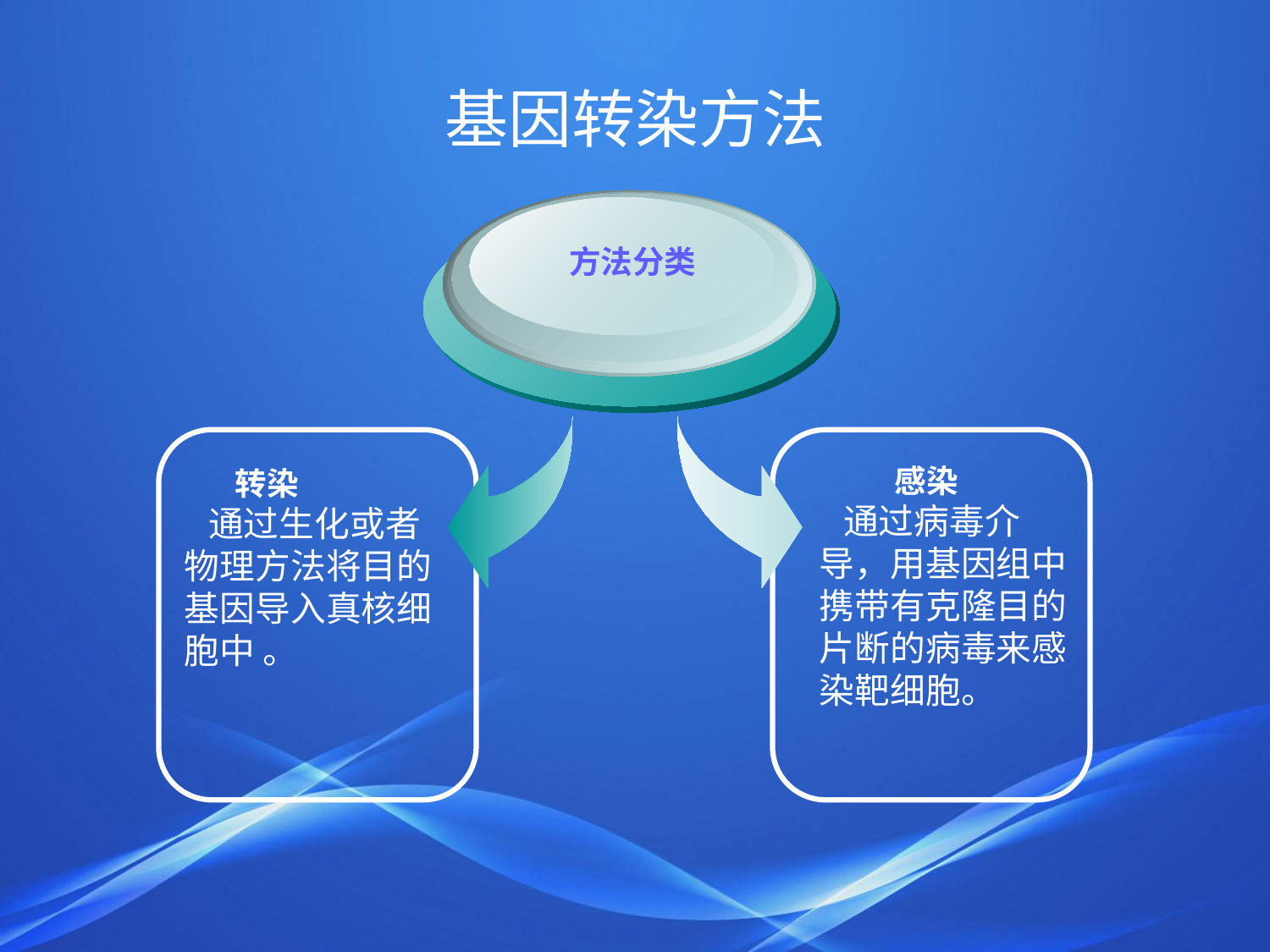

# 基因转染方法

方法分类

            感染
  通过病毒介导，用基因组中携带有克隆目的片断的病毒来感染靶细胞。
      转染
  通过生化或者物理方法将目的基因导入真核细胞中 。